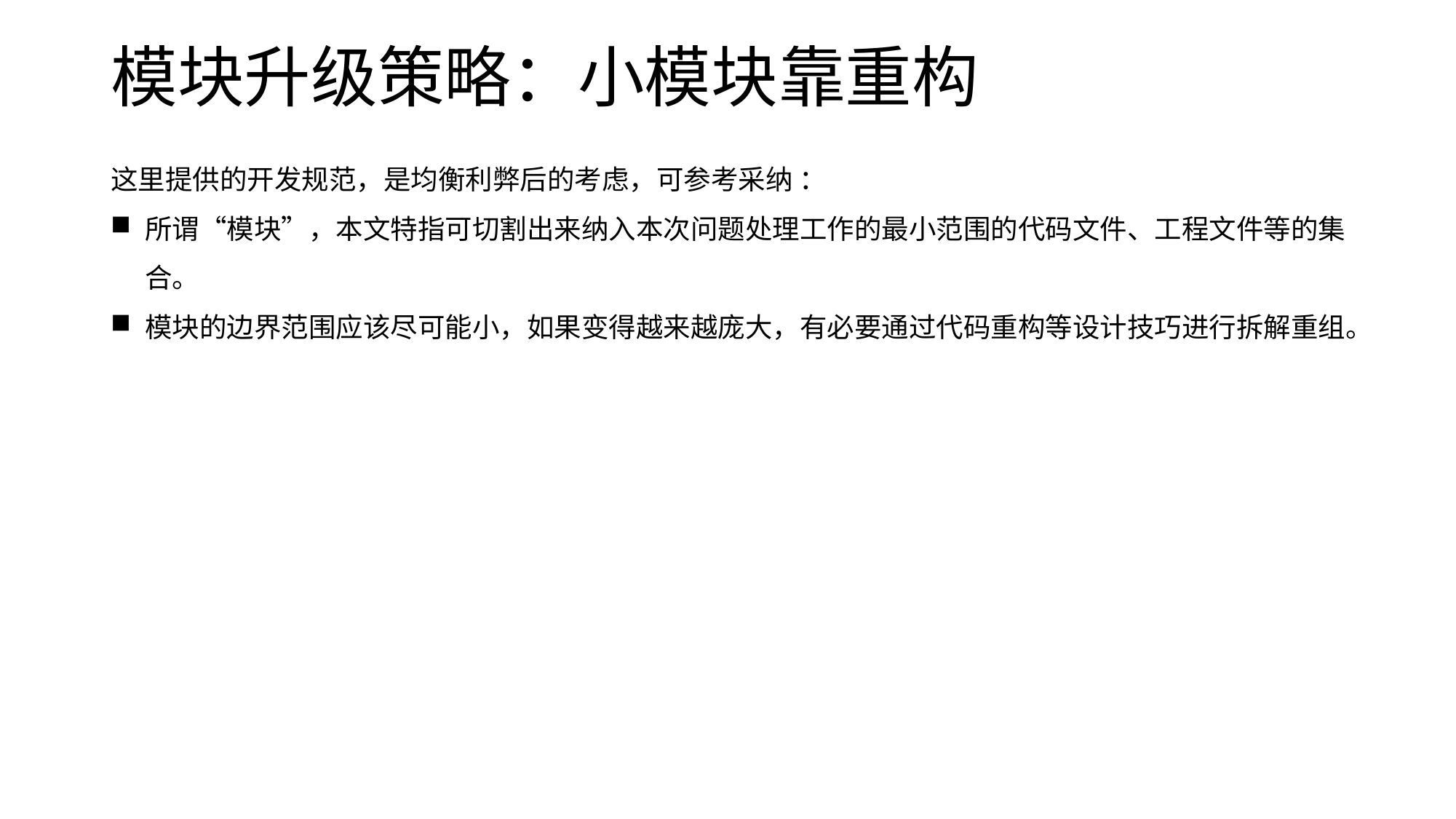

模块升级策略：小模块靠重构
这里提供的开发规范，是均衡利弊后的考虑，可参考采纳 ：
所谓“模块”，本文特指可切割出来纳入本次问题处理工作的最小范围的代码文件、工程文件等的集合。
模块的边界范围应该尽可能小，如果变得越来越庞大，有必要通过代码重构等设计技巧进行拆解重组。